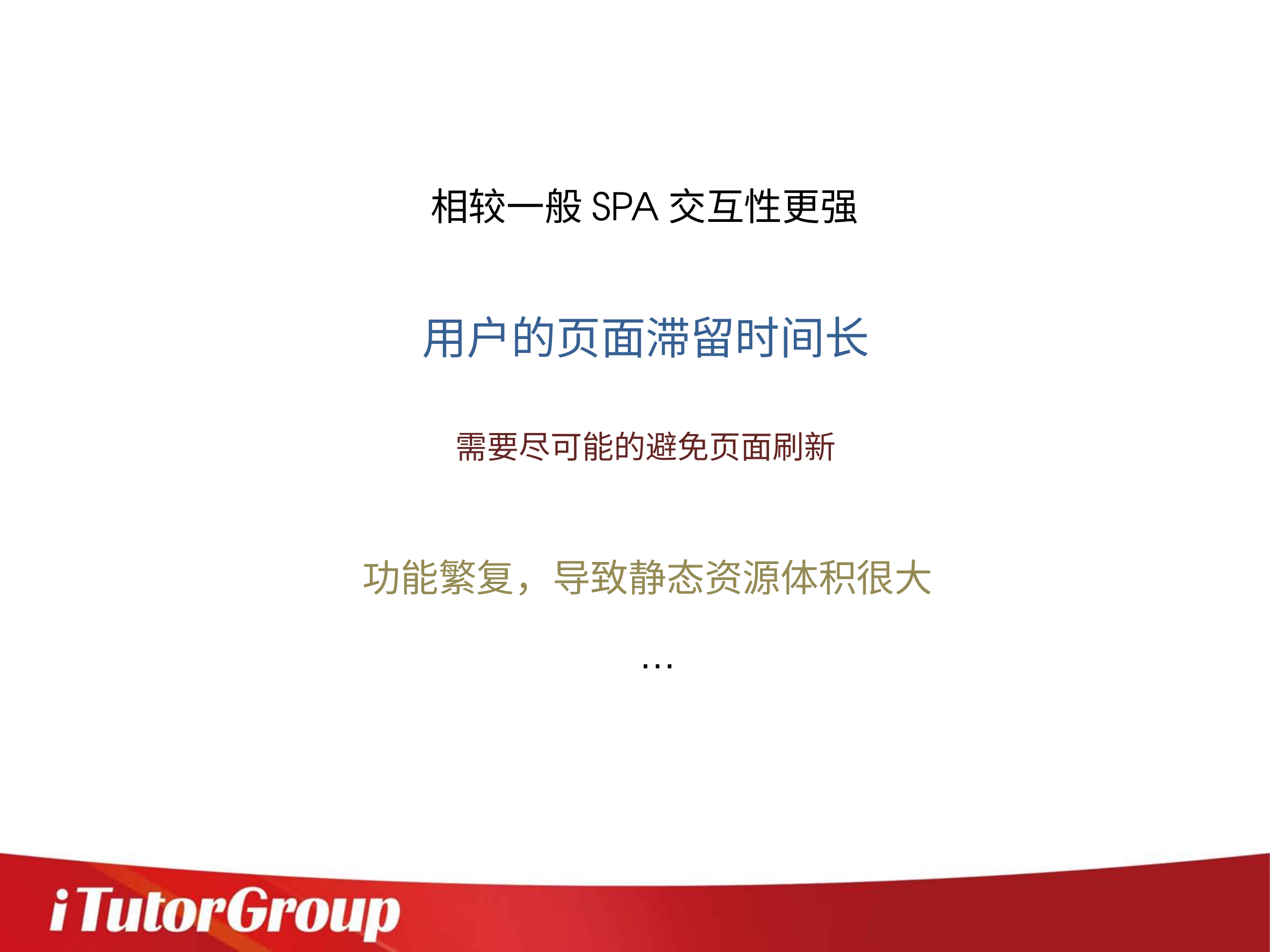

相较一般SPA交互性更强
用户的页面滞留时间长
需要尽可能的避免页面刷新
功能繁复，导致静态资源体积很大
…